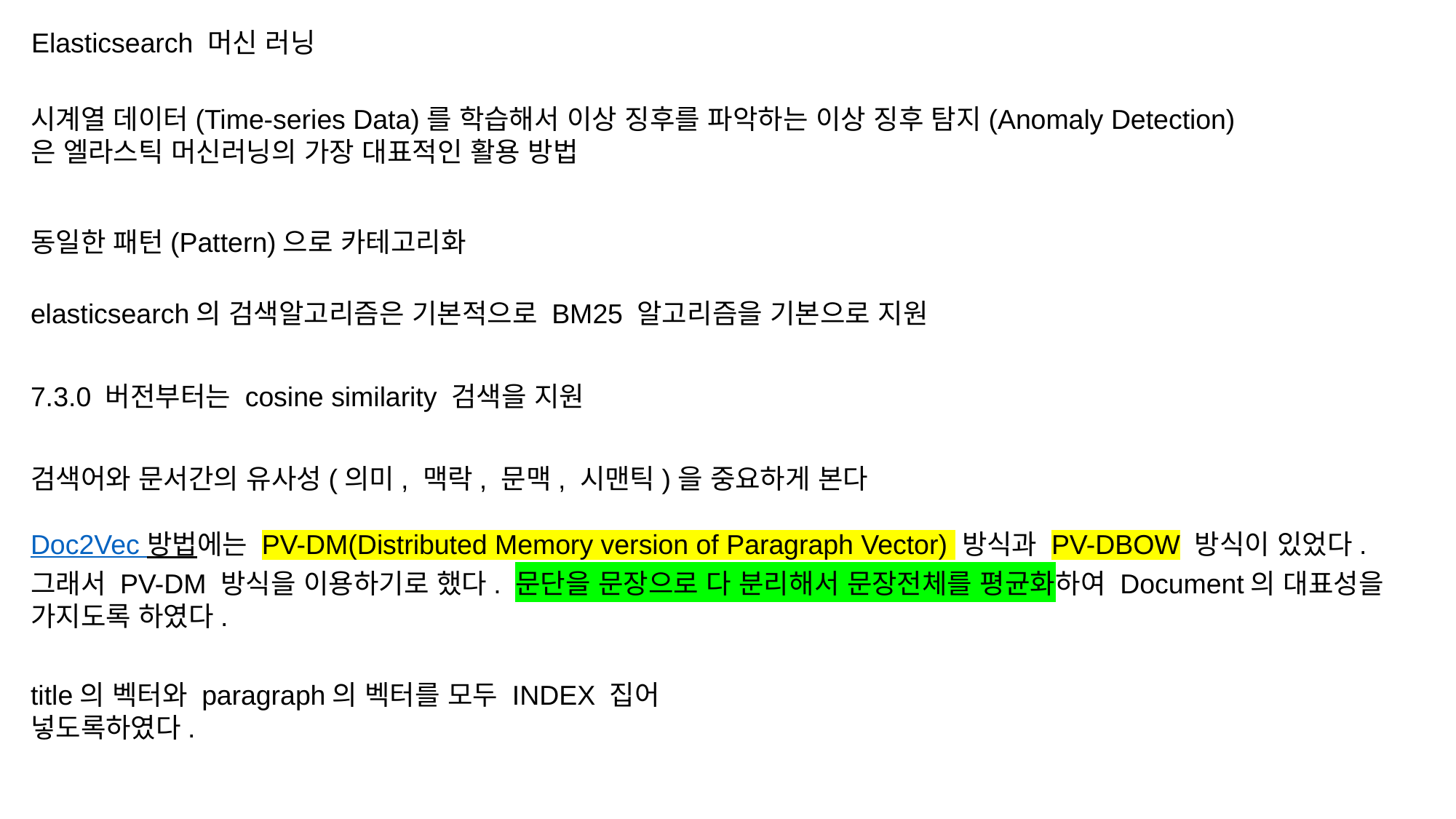

Elasticsearch 머신 러닝
시계열 데이터(Time-series Data)를 학습해서 이상 징후를 파악하는 이상 징후 탐지(Anomaly Detection)은 엘라스틱 머신러닝의 가장 대표적인 활용 방법
동일한 패턴(Pattern)으로 카테고리화
elasticsearch의 검색알고리즘은 기본적으로 BM25 알고리즘을 기본으로 지원
7.3.0 버전부터는 cosine similarity 검색을 지원
검색어와 문서간의 유사성(의미, 맥락, 문맥, 시맨틱)을 중요하게 본다
Doc2Vec 방법에는 PV-DM(Distributed Memory version of Paragraph Vector) 방식과 PV-DBOW 방식이 있었다.
그래서 PV-DM 방식을 이용하기로 했다. 문단을 문장으로 다 분리해서 문장전체를 평균화하여 Document의 대표성을 가지도록 하였다.
title의 벡터와 paragraph의 벡터를 모두 INDEX 집어 넣도록하였다.